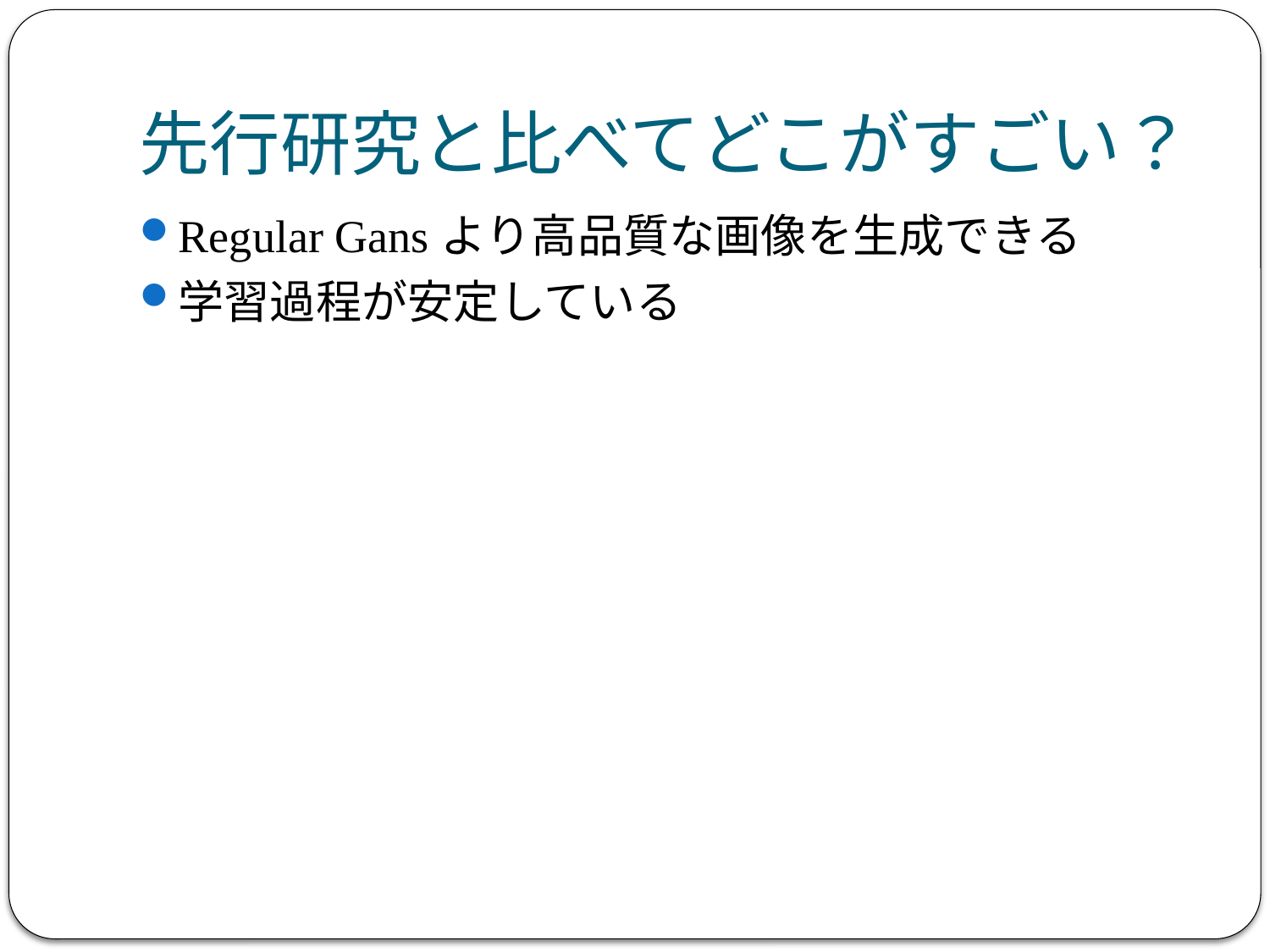

# 先行研究と比べてどこがすごい？
Regular Gansより高品質な画像を生成できる
学習過程が安定している